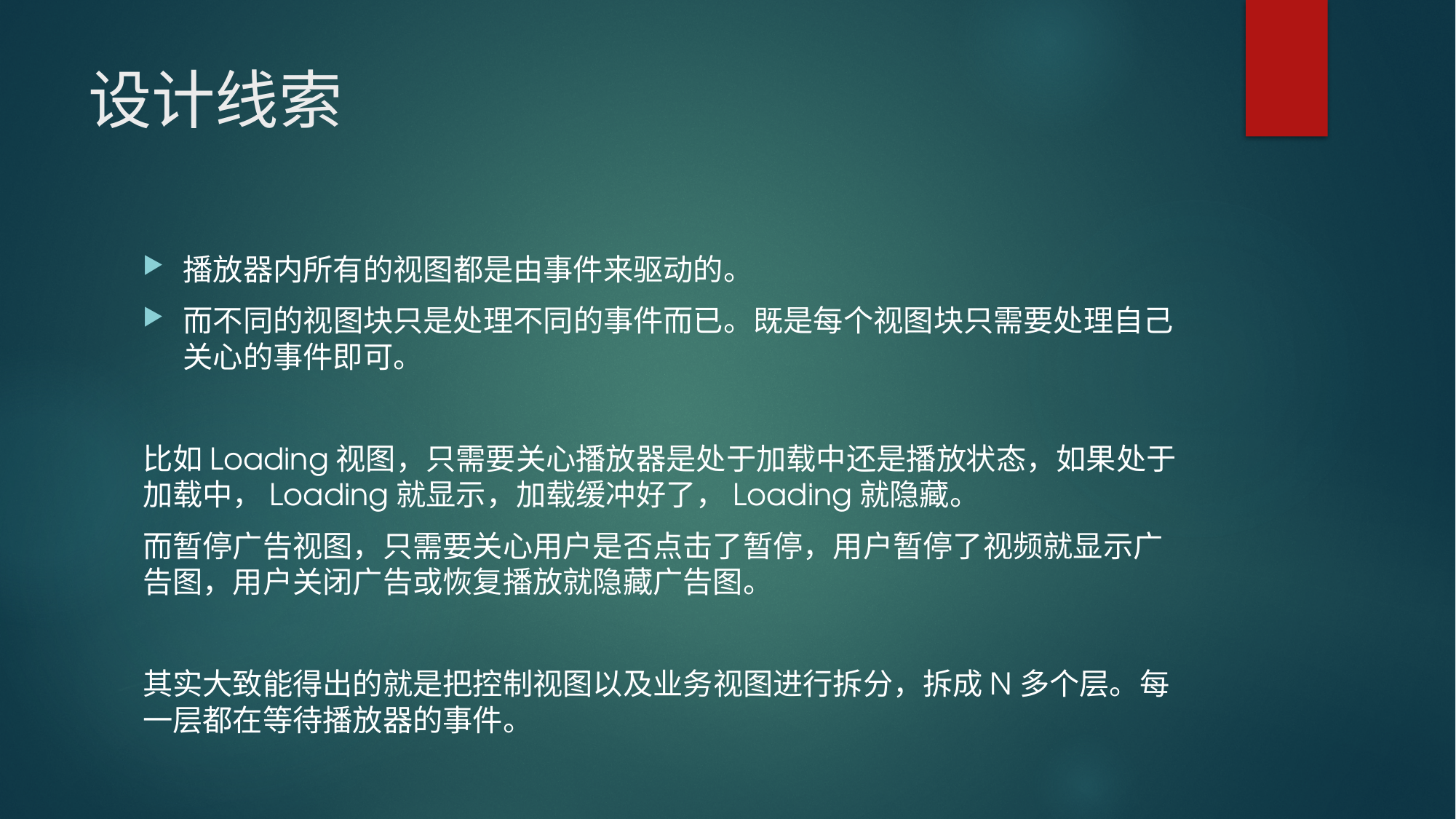

# 设计线索
播放器内所有的视图都是由事件来驱动的。
而不同的视图块只是处理不同的事件而已。既是每个视图块只需要处理自己关心的事件即可。

比如Loading视图，只需要关心播放器是处于加载中还是播放状态，如果处于加载中，Loading就显示，加载缓冲好了，Loading就隐藏。
而暂停广告视图，只需要关心用户是否点击了暂停，用户暂停了视频就显示广告图，用户关闭广告或恢复播放就隐藏广告图。

其实大致能得出的就是把控制视图以及业务视图进行拆分，拆成N多个层。每一层都在等待播放器的事件。